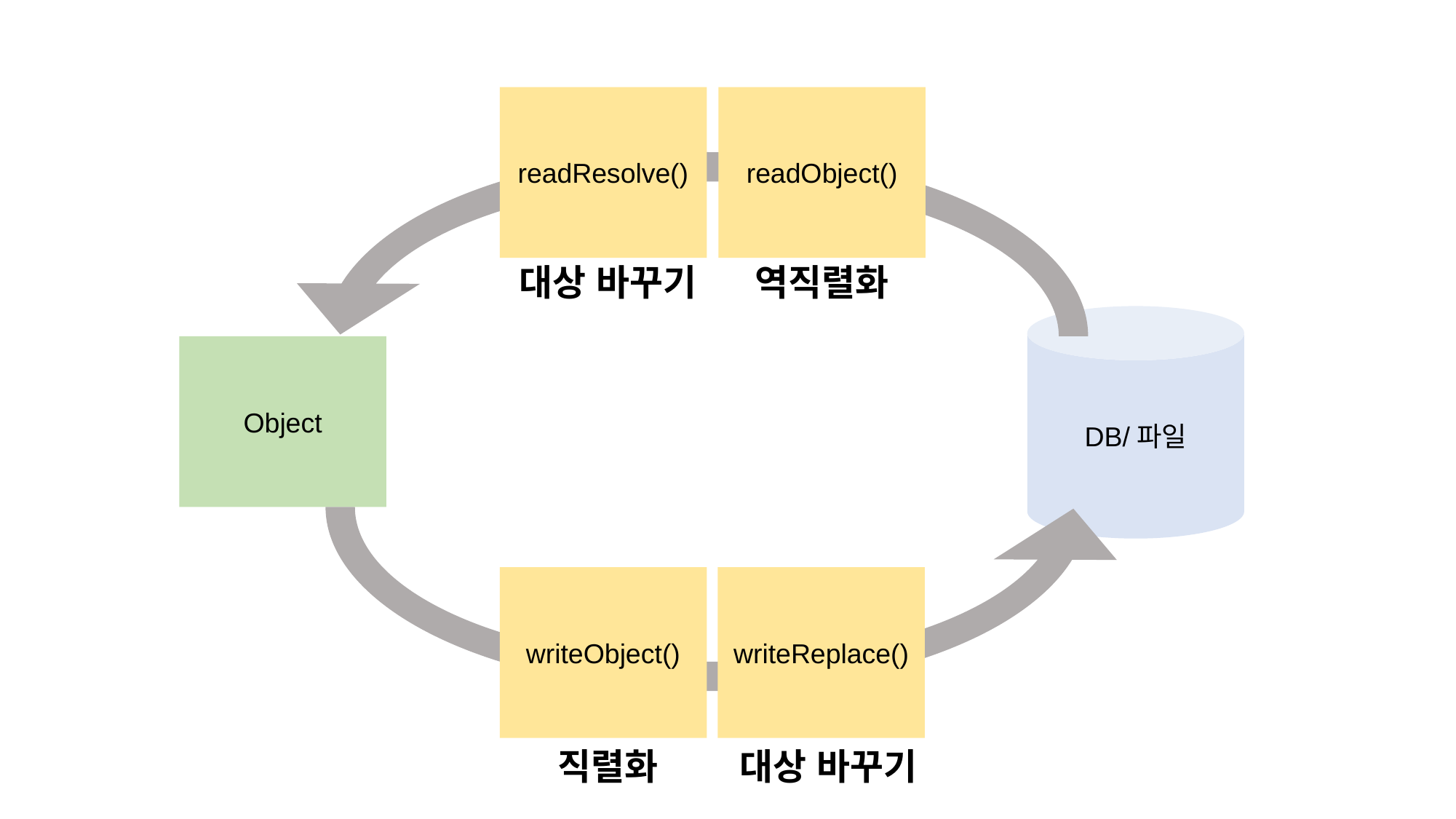

readResolve()
readObject()

대상 바꾸기
역직렬화

DB/파일
Object
writeObject()
writeReplace()
직렬화
대상 바꾸기